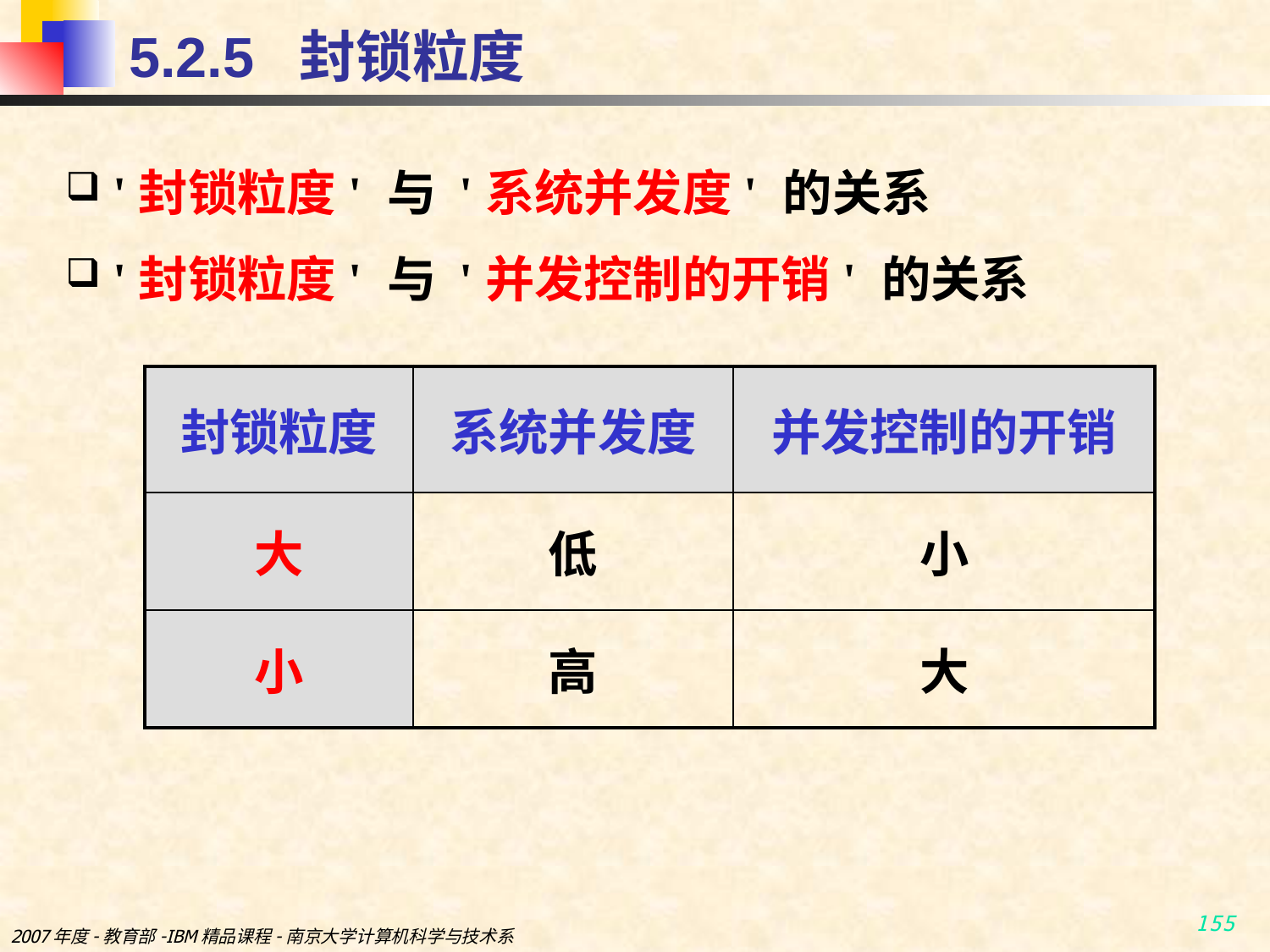

# 5.2.5  封锁粒度
'封锁粒度' 与 '系统并发度' 的关系
'封锁粒度' 与 '并发控制的开销' 的关系
| 封锁粒度 | 系统并发度 | 并发控制的开销 |
| --- | --- | --- |
| 大 | 低 | 小 |
| 小 | 高 | 大 |
155